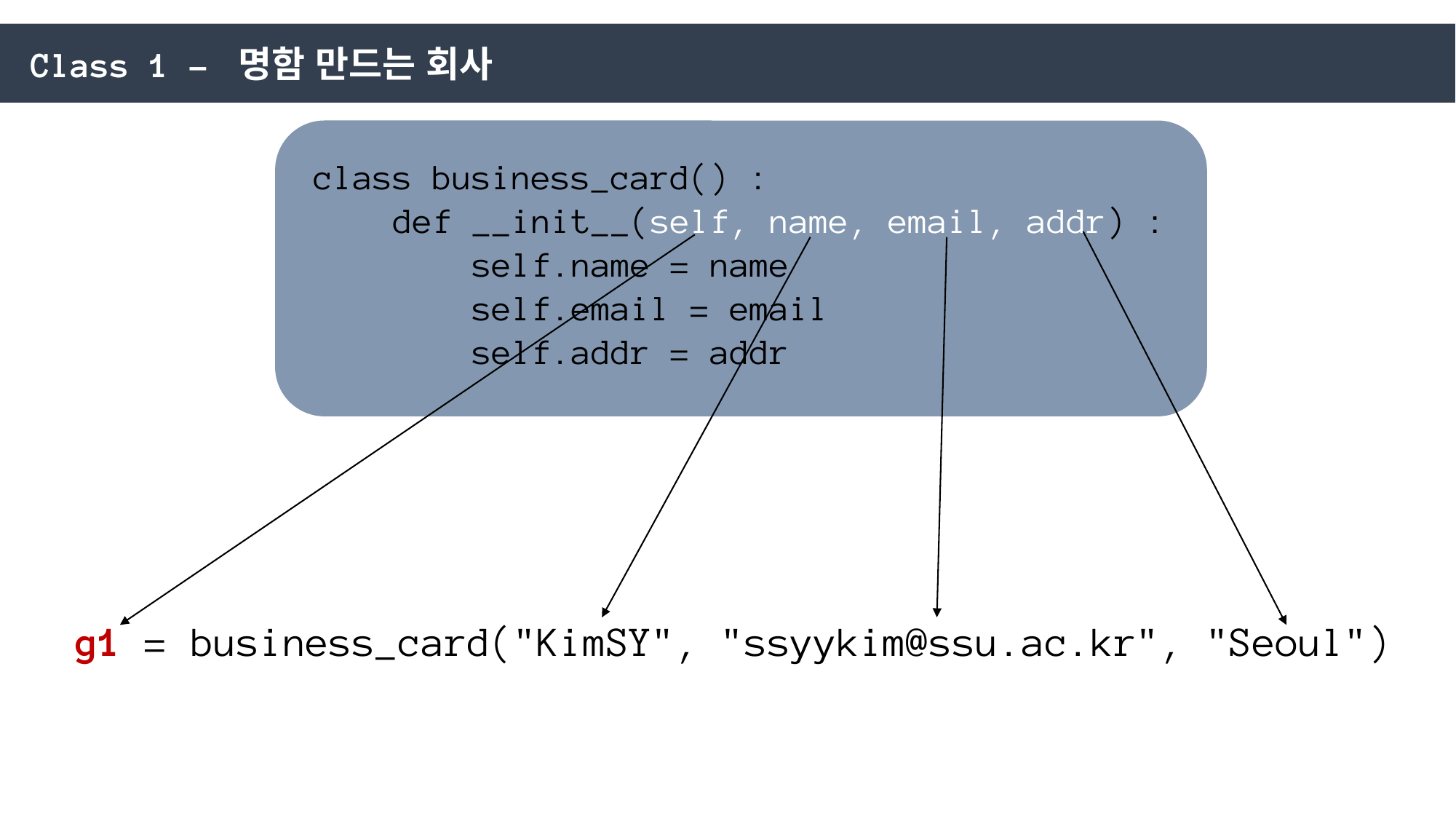

Class 1 – 명함 만드는 회사

class business_card() :
    def __init__(self, name, email, addr) :
        self.name = name
        self.email = email
        self.addr = addr
g1 = business_card("KimSY", "ssyykim@ssu.ac.kr", "Seoul")